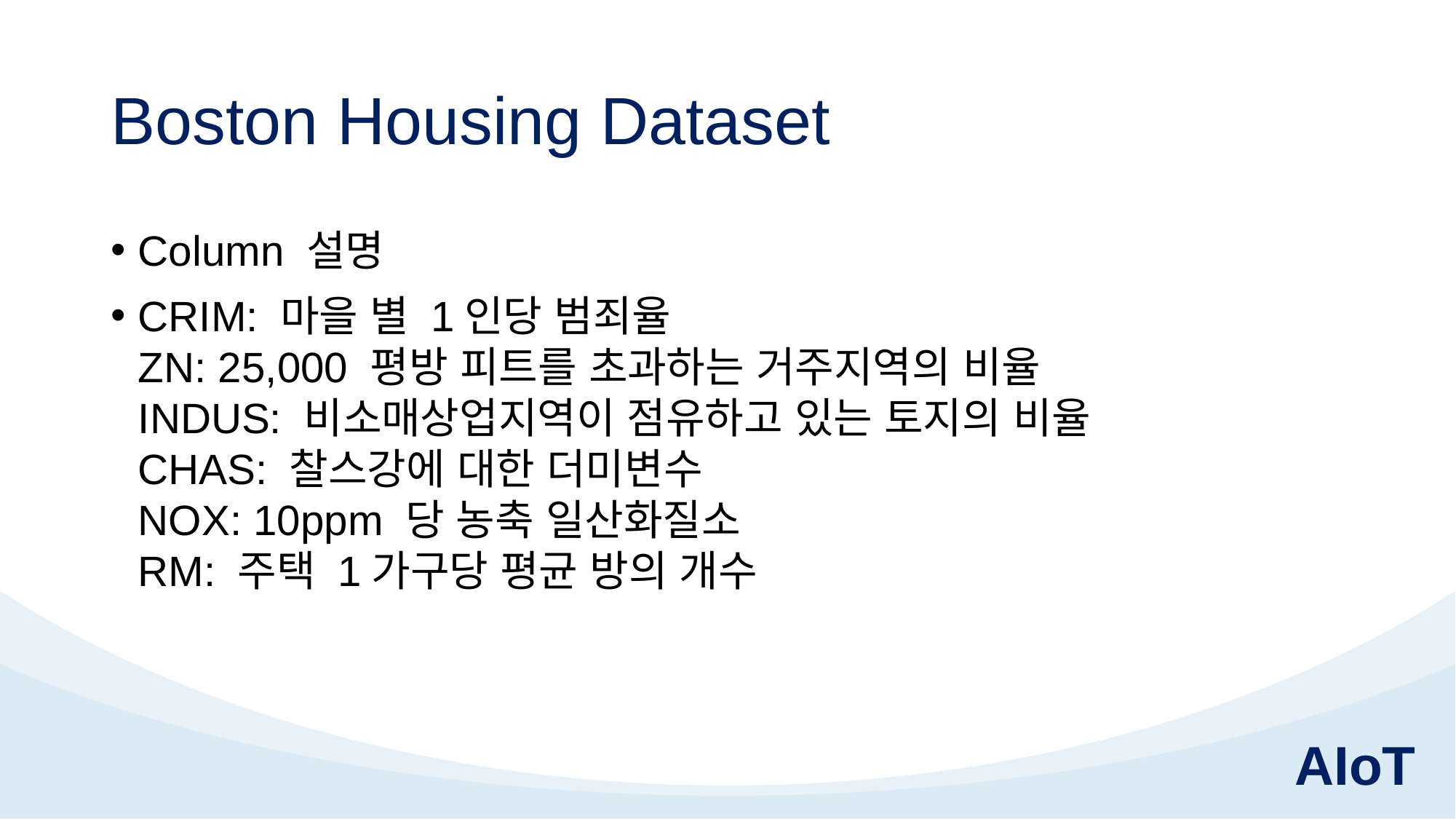

# Boston Housing Dataset
Column 설명
CRIM: 마을 별 1인당 범죄율
ZN: 25,000 평방 피트를 초과하는 거주지역의 비율
INDUS: 비소매상업지역이 점유하고 있는 토지의 비율
CHAS: 찰스강에 대한 더미변수
NOX: 10ppm 당 농축 일산화질소
RM: 주택 1가구당 평균 방의 개수